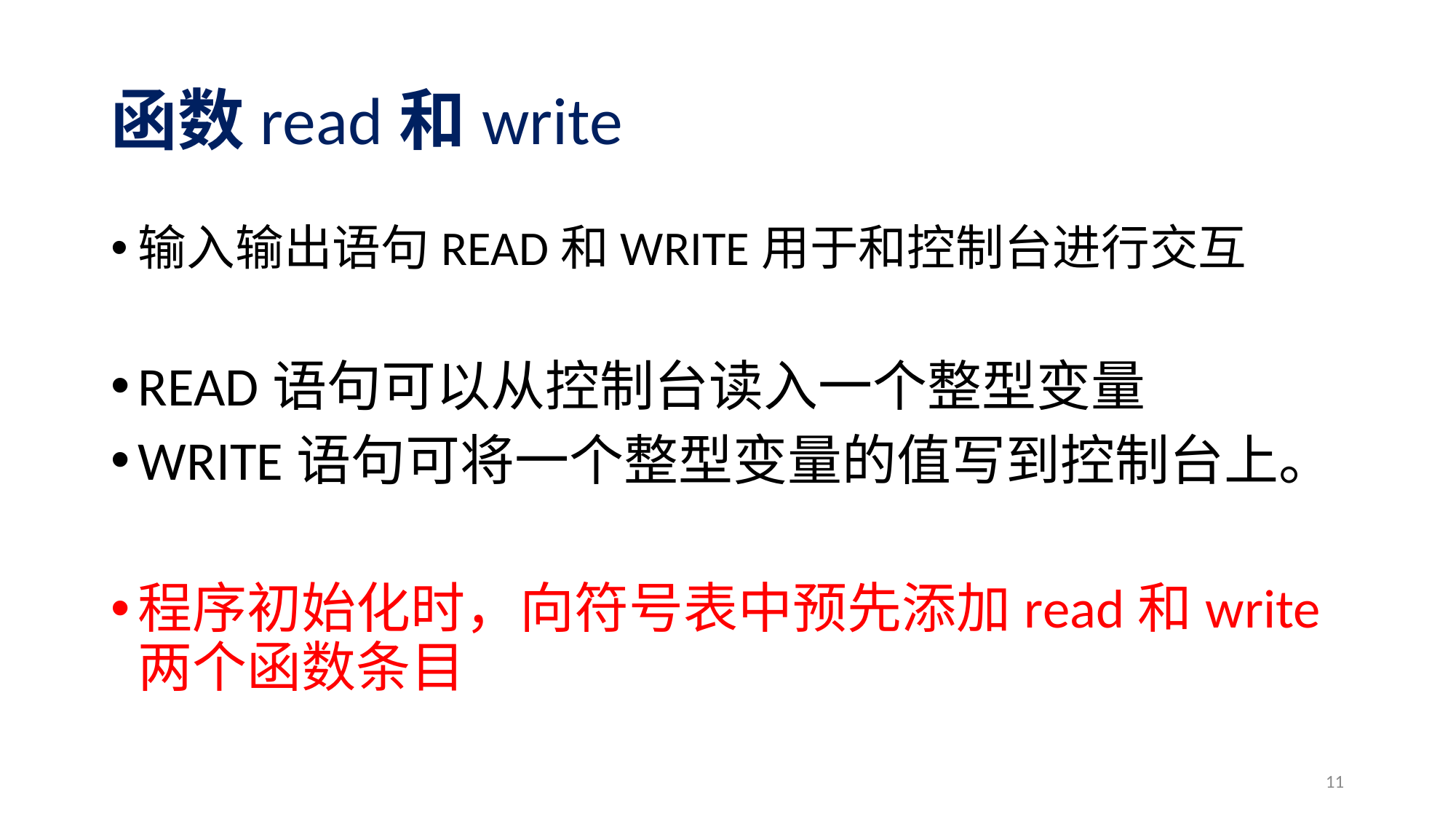

# 函数read和write
输入输出语句READ和WRITE用于和控制台进行交互

READ语句可以从控制台读入一个整型变量
WRITE语句可将一个整型变量的值写到控制台上。

程序初始化时，向符号表中预先添加read和write两个函数条目

11